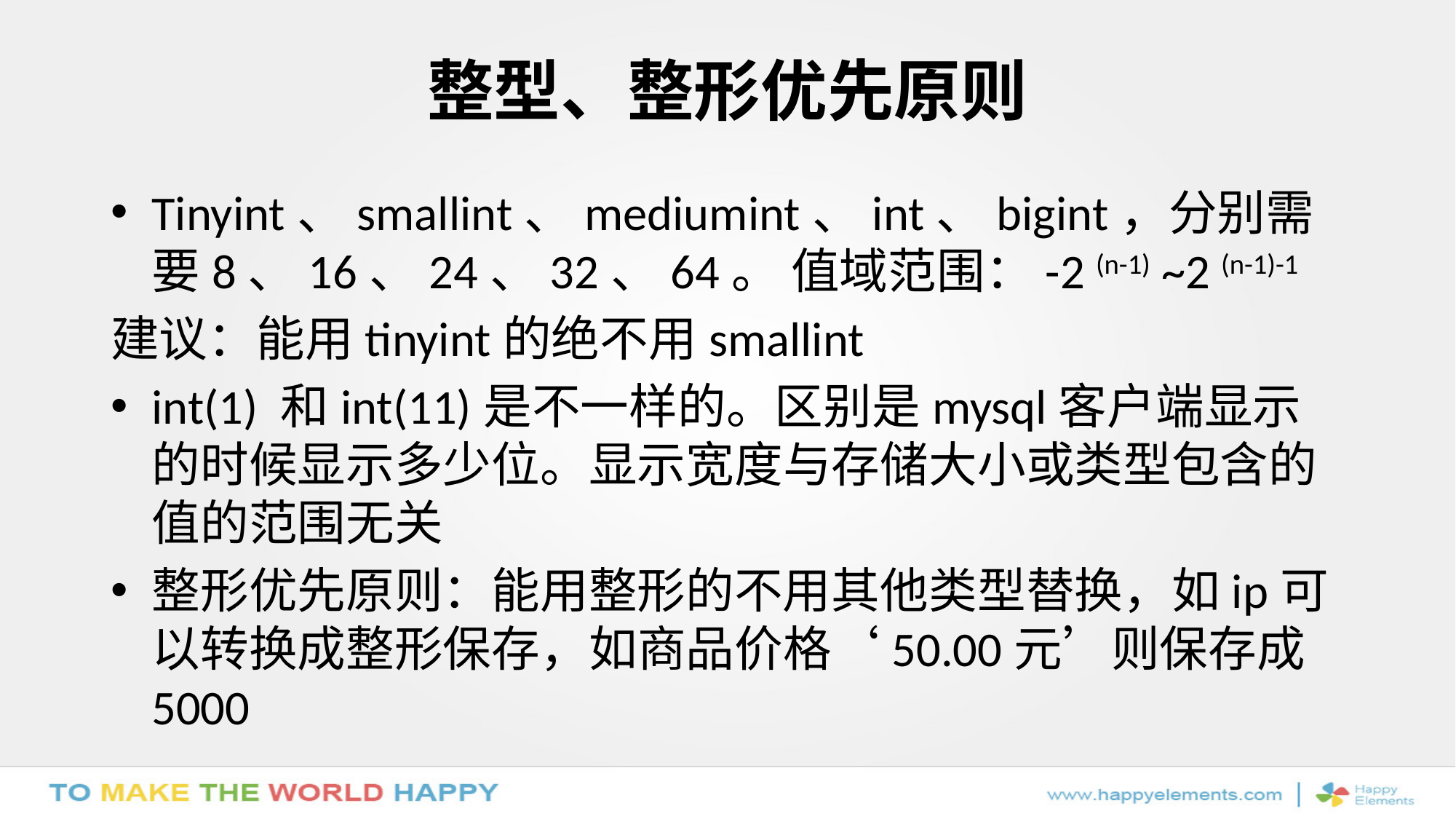

# 整型、整形优先原则
Tinyint、smallint、mediumint、int、bigint，分别需要8、16、24、32、64。 值域范围：-2 (n-1) ~2 (n-1)-1
建议：能用tinyint的绝不用smallint
int(1) 和int(11)是不一样的。区别是mysql客户端显示的时候显示多少位。显示宽度与存储大小或类型包含的值的范围无关
整形优先原则：能用整形的不用其他类型替换，如ip可以转换成整形保存，如商品价格‘50.00元’则保存成5000